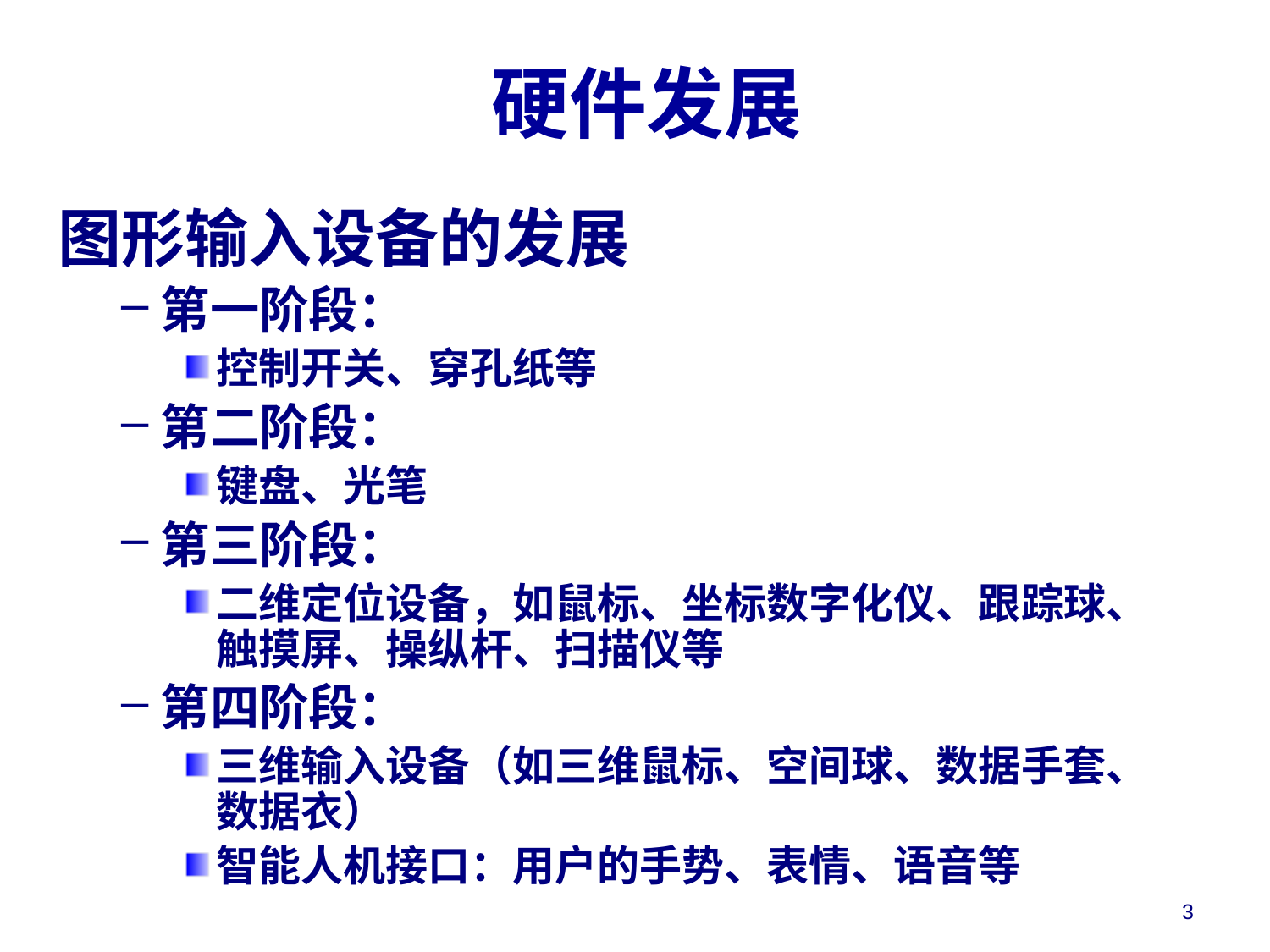

# 硬件发展
图形输入设备的发展
第一阶段：
控制开关、穿孔纸等
第二阶段：
键盘、光笔
第三阶段：
二维定位设备，如鼠标、坐标数字化仪、跟踪球、触摸屏、操纵杆、扫描仪等
第四阶段：
三维输入设备（如三维鼠标、空间球、数据手套、数据衣）
智能人机接口：用户的手势、表情、语音等
3